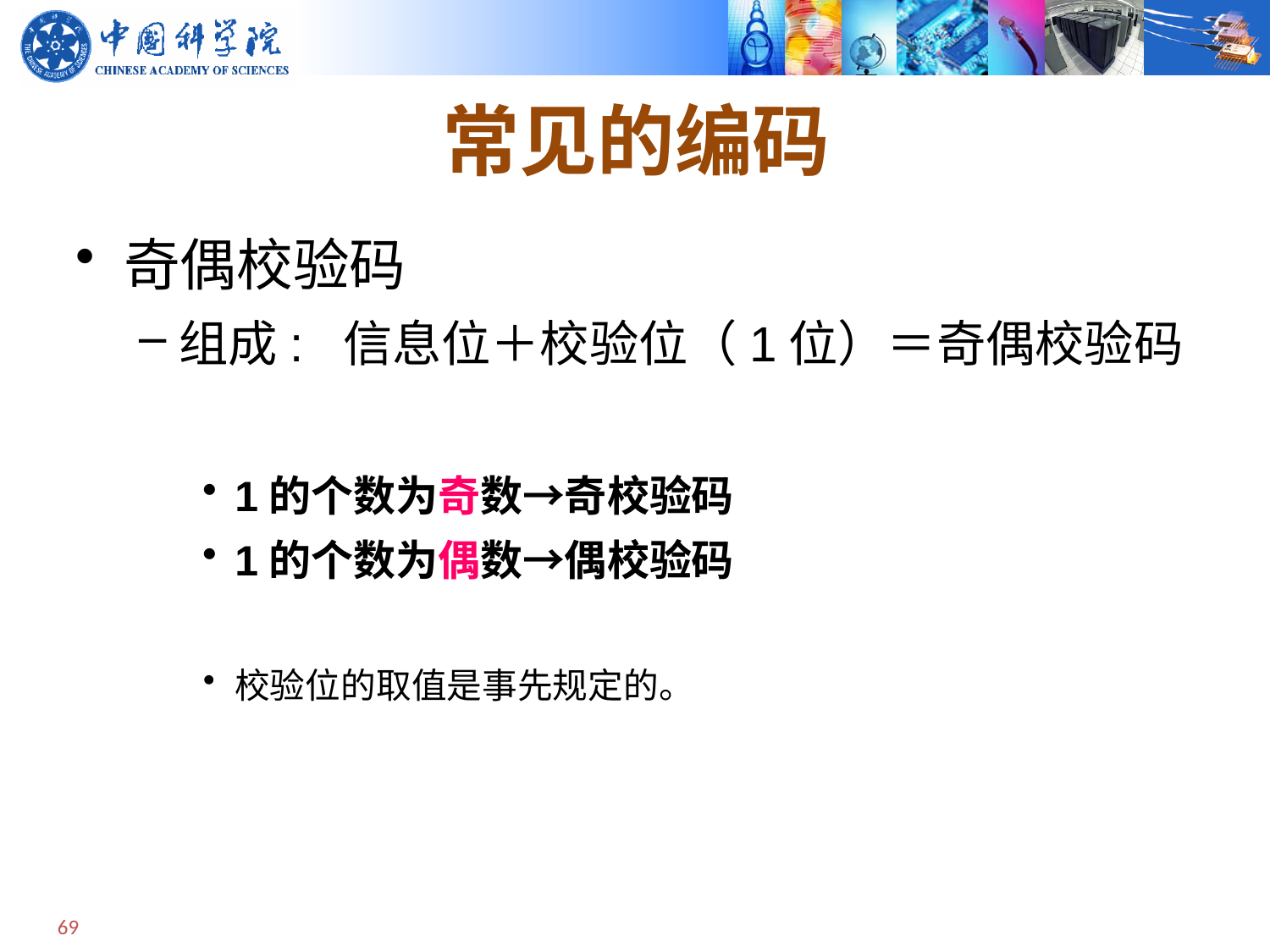

常见的编码
奇偶校验码
组成:  信息位＋校验位（1位）＝奇偶校验码

1的个数为奇数→奇校验码
1的个数为偶数→偶校验码

校验位的取值是事先规定的。